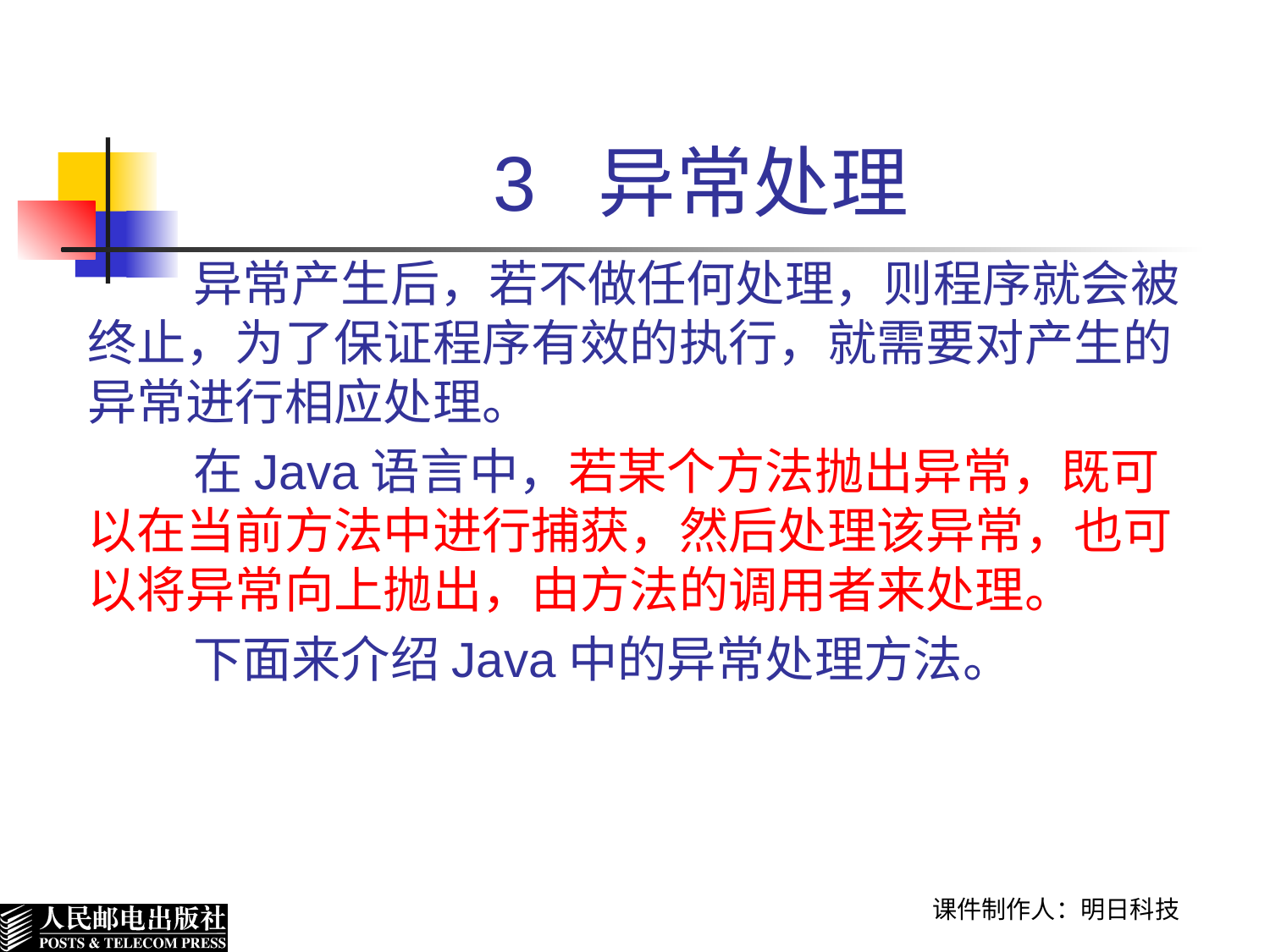

# 3  异常处理
异常产生后，若不做任何处理，则程序就会被终止，为了保证程序有效的执行，就需要对产生的异常进行相应处理。
在Java语言中，若某个方法抛出异常，既可以在当前方法中进行捕获，然后处理该异常，也可以将异常向上抛出，由方法的调用者来处理。
下面来介绍Java中的异常处理方法。
课件制作人：明日科技